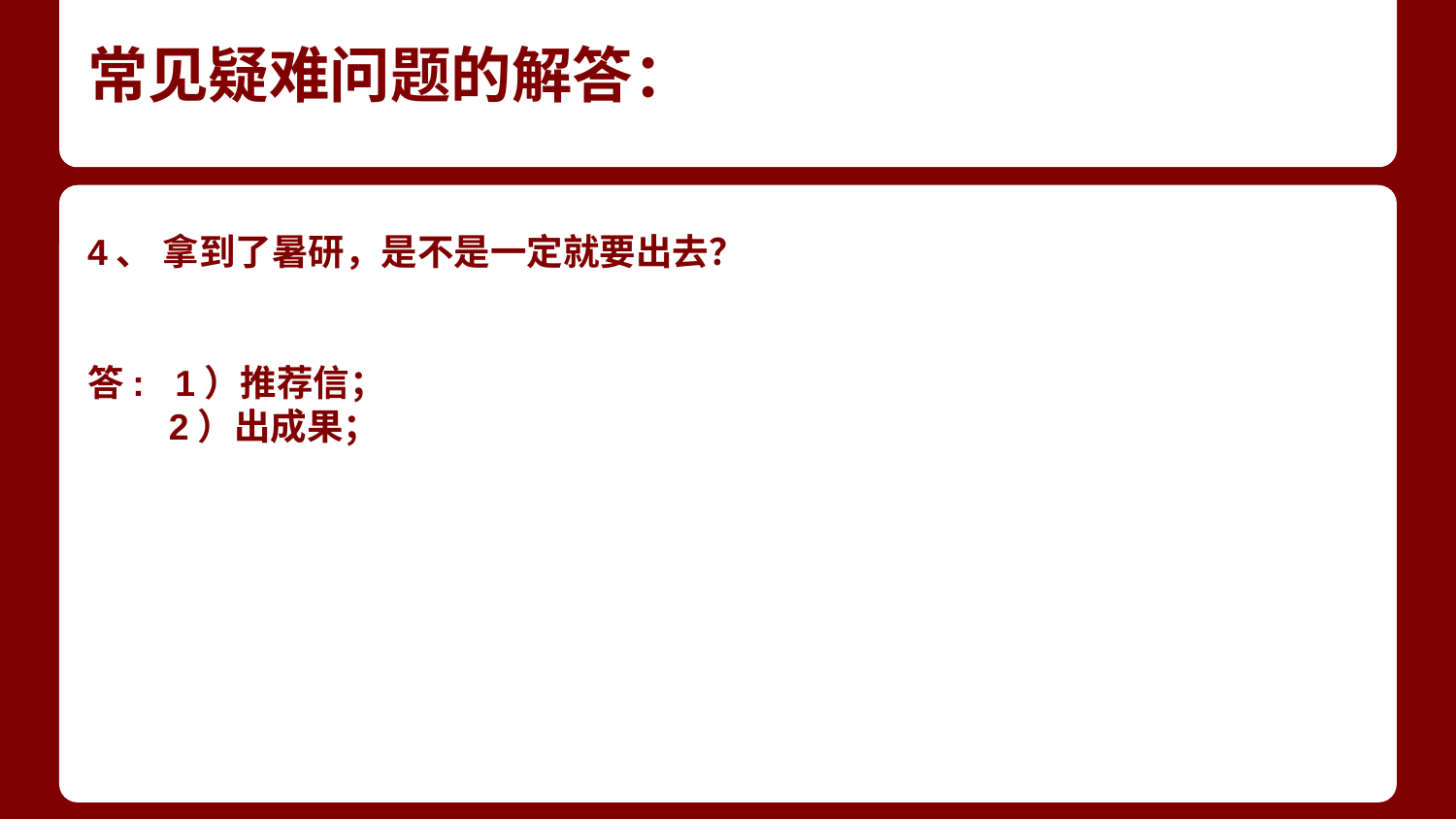

# 常见疑难问题的解答：
4、 拿到了暑研，是不是一定就要出去？

答:   1）推荐信；
        2）出成果；